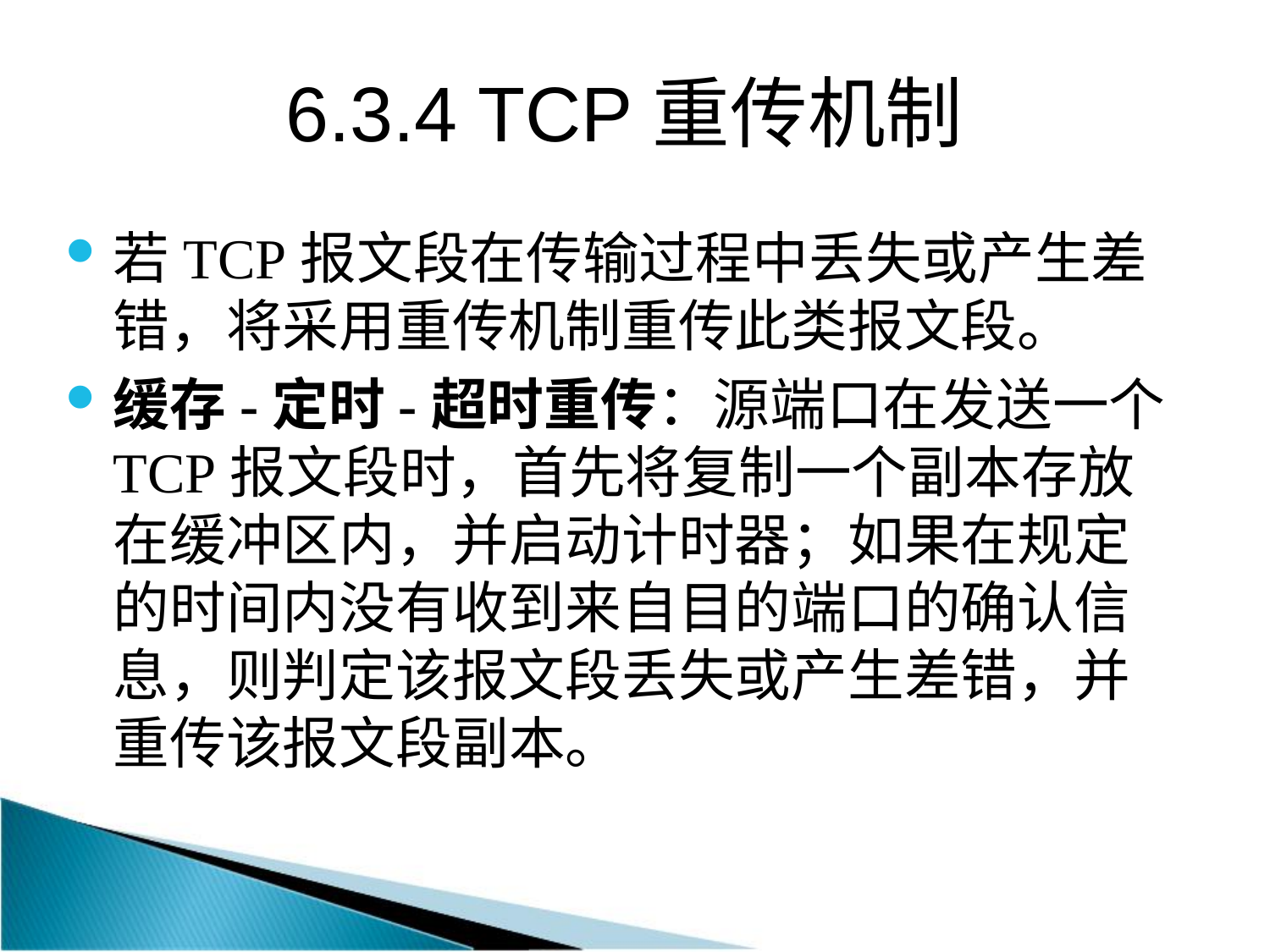

# 6.3.4 TCP重传机制
若TCP报文段在传输过程中丢失或产生差错，将采用重传机制重传此类报文段。
缓存-定时-超时重传：源端口在发送一个TCP报文段时，首先将复制一个副本存放在缓冲区内，并启动计时器；如果在规定的时间内没有收到来自目的端口的确认信息，则判定该报文段丢失或产生差错，并重传该报文段副本。